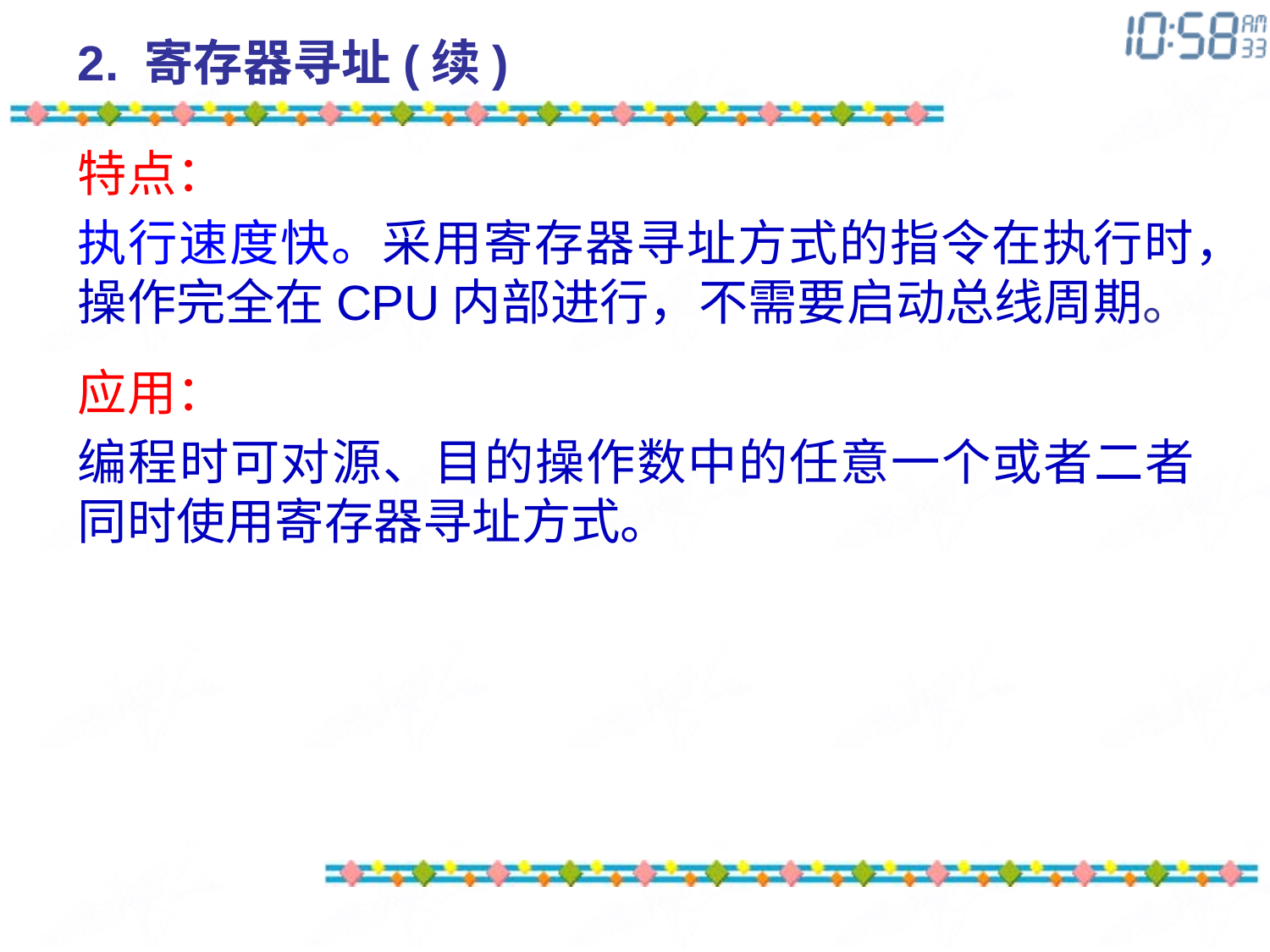

# 2. 寄存器寻址(续)
特点：
执行速度快。采用寄存器寻址方式的指令在执行时，操作完全在CPU内部进行，不需要启动总线周期。
应用：
编程时可对源、目的操作数中的任意一个或者二者同时使用寄存器寻址方式。